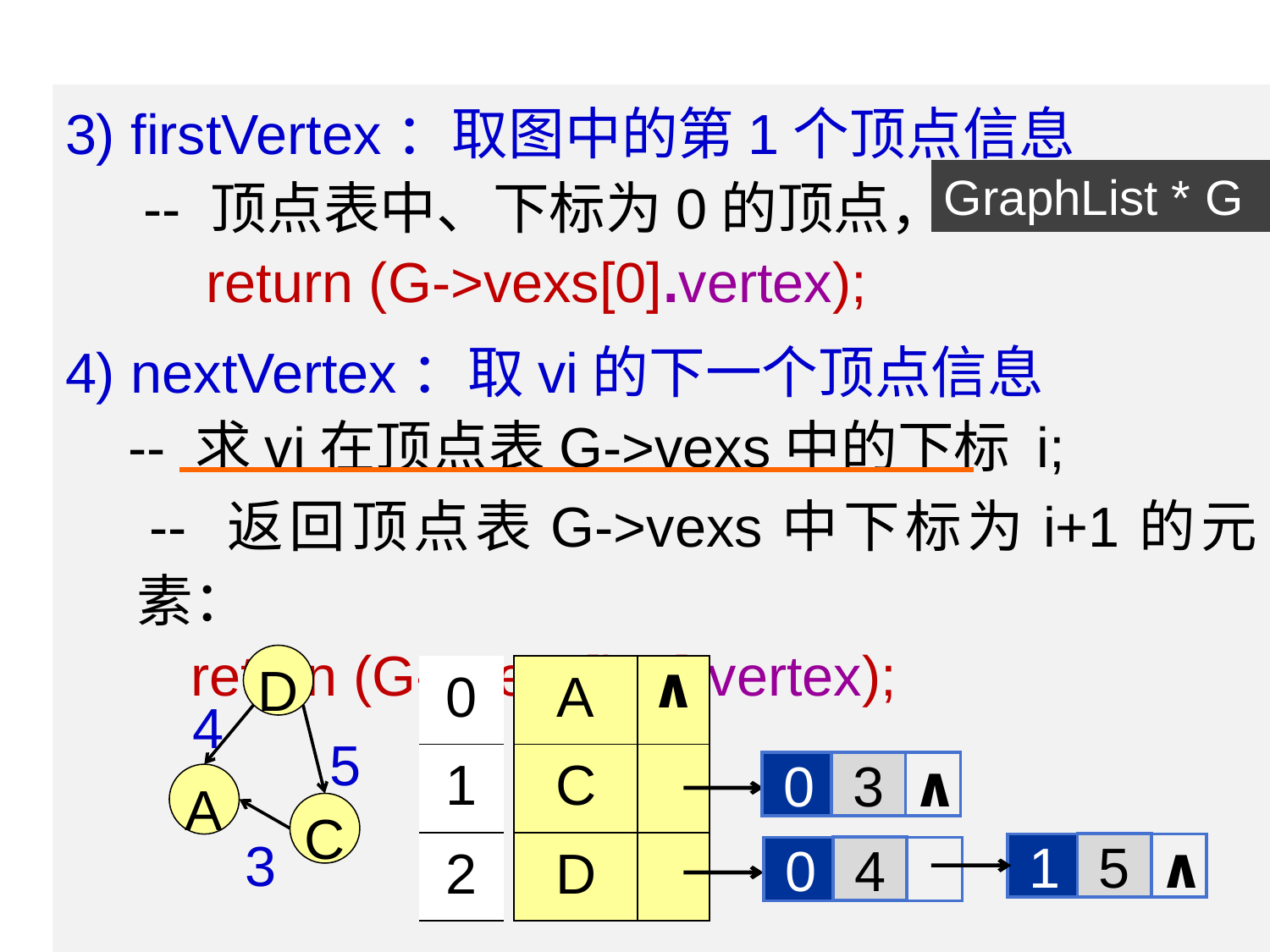

3) firstVertex：取图中的第1个顶点信息
     -- 顶点表中、下标为0的顶点，
         return (G->vexs[0].vertex);
4) nextVertex：取vi的下一个顶点信息
    -- 求vi在顶点表G->vexs中的下标 i;
    -- 返回顶点表G->vexs中下标为i+1的元素：
        return (G->vexs[i+1].vertex);
GraphList * G
D
| 0 |
| --- |
| 1 |
| 2 |
| A | ∧ |
| --- | --- |
| C |  |
| D |  |
4
5
0
3
 ∧
A

C
3
5
1
 ∧
4
0